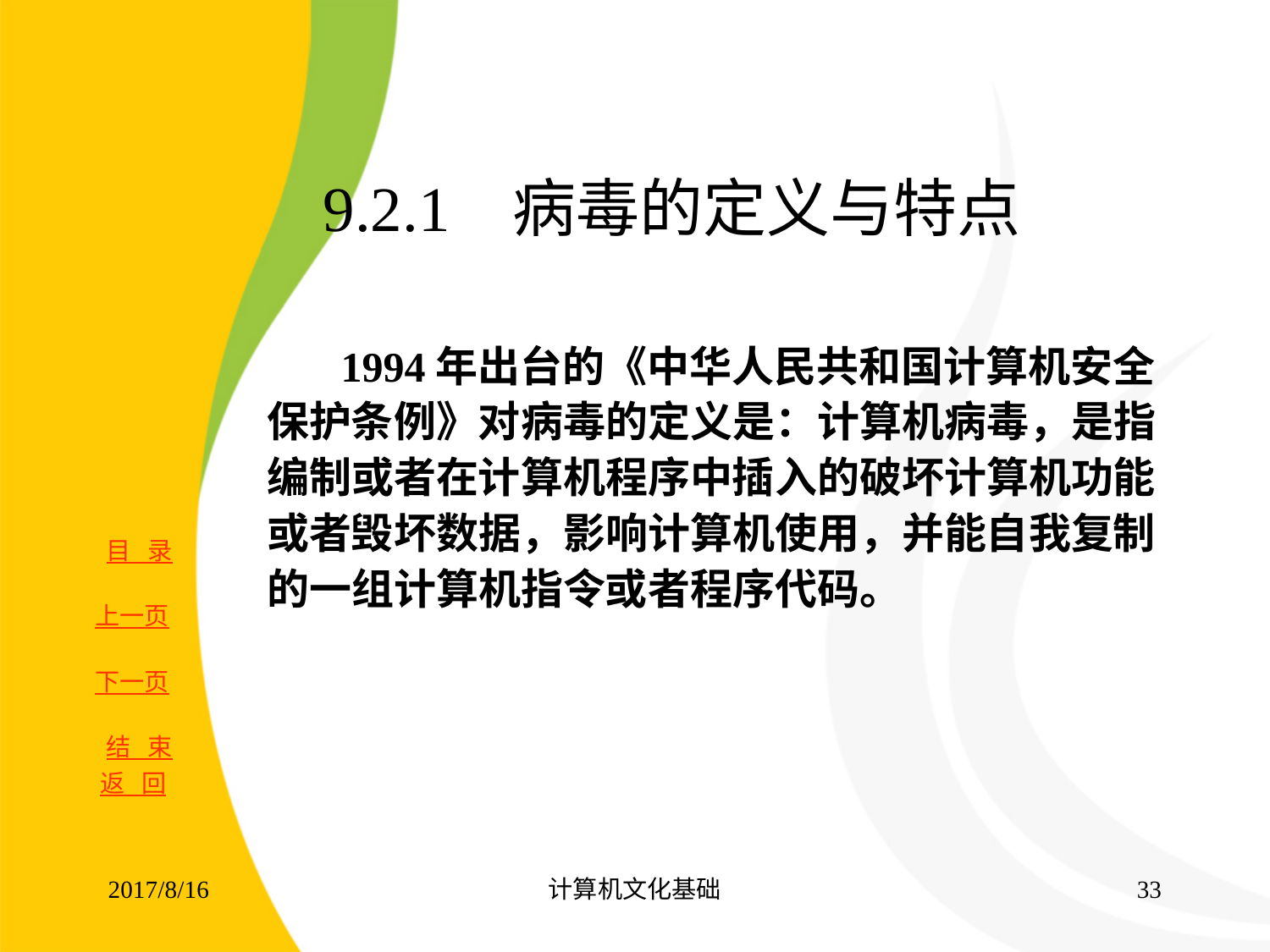

# 9.2.1   病毒的定义与特点
       1994年出台的《中华人民共和国计算机安全保护条例》对病毒的定义是：计算机病毒，是指编制或者在计算机程序中插入的破坏计算机功能或者毁坏数据，影响计算机使用，并能自我复制的一组计算机指令或者程序代码。
返   回
2017/8/16
计算机文化基础
33